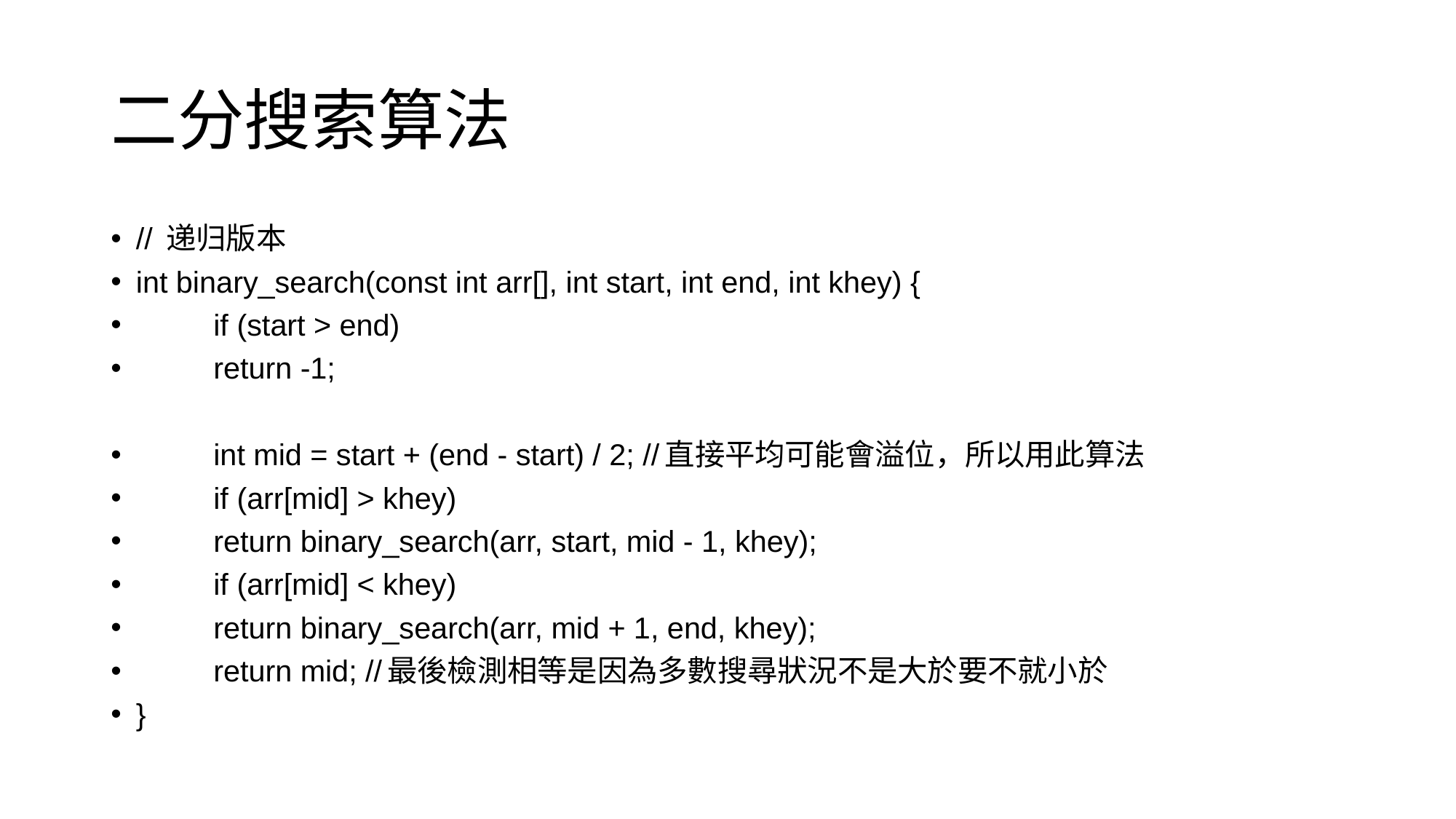

# 二分搜索算法
// 递归版本
int binary_search(const int arr[], int start, int end, int khey) {
	if (start > end)
		return -1;

	int mid = start + (end - start) / 2; //直接平均可能會溢位，所以用此算法
	if (arr[mid] > khey)
		return binary_search(arr, start, mid - 1, khey);
	if (arr[mid] < khey)
		return binary_search(arr, mid + 1, end, khey);
	return mid; //最後檢測相等是因為多數搜尋狀況不是大於要不就小於
}